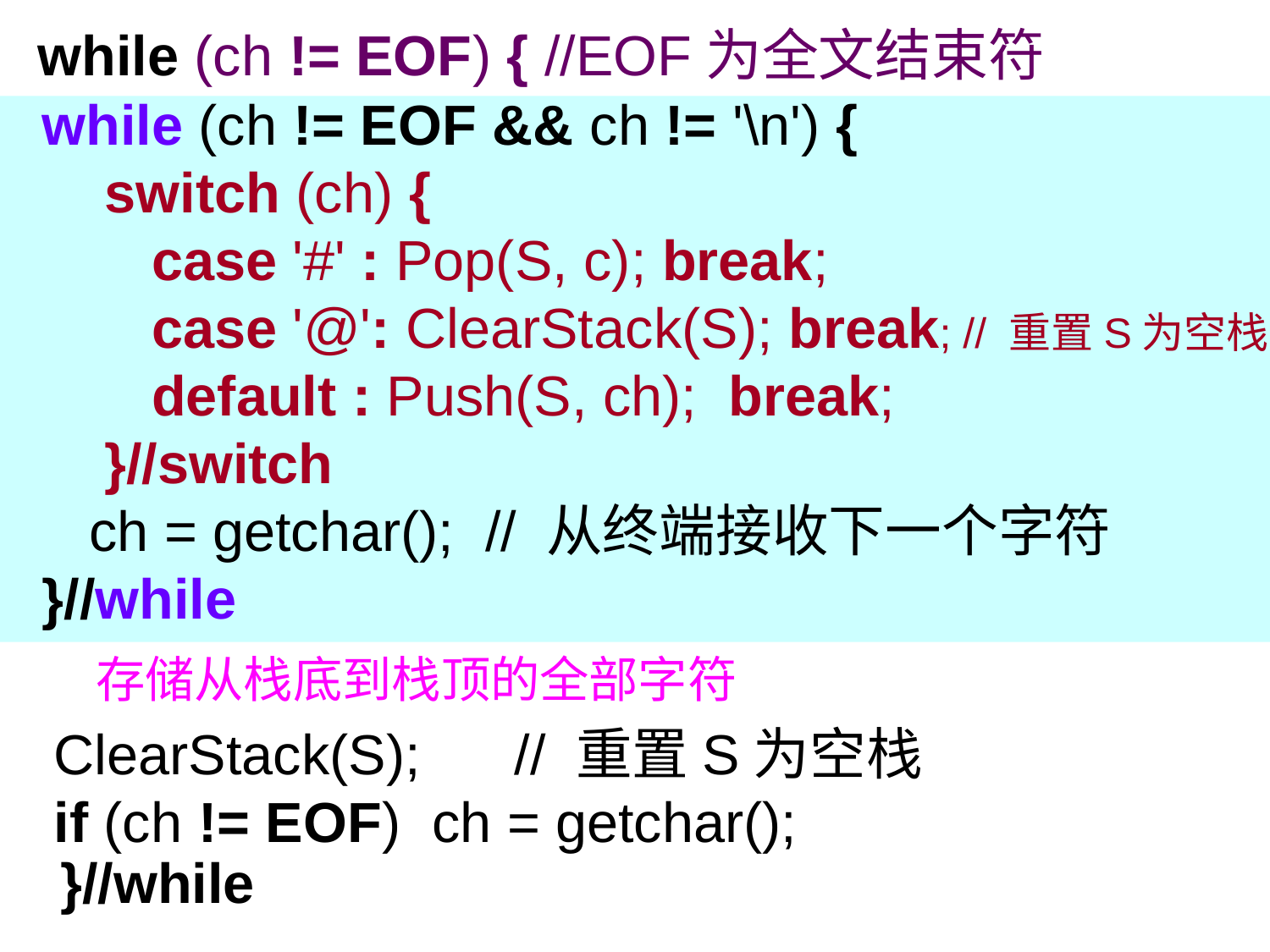

while (ch != EOF) { //EOF为全文结束符
    while (ch != EOF && ch != '\n') {
        switch (ch) {
           case '#' : Pop(S, c); break;
           case '@': ClearStack(S); break; // 重置S为空栈
           default : Push(S, ch);  break;
        }//switch
       ch = getchar();  // 从终端接收下一个字符
    }//while

存储从栈底到栈顶的全部字符
ClearStack(S);      // 重置S为空栈
if (ch != EOF)  ch = getchar();
}//while